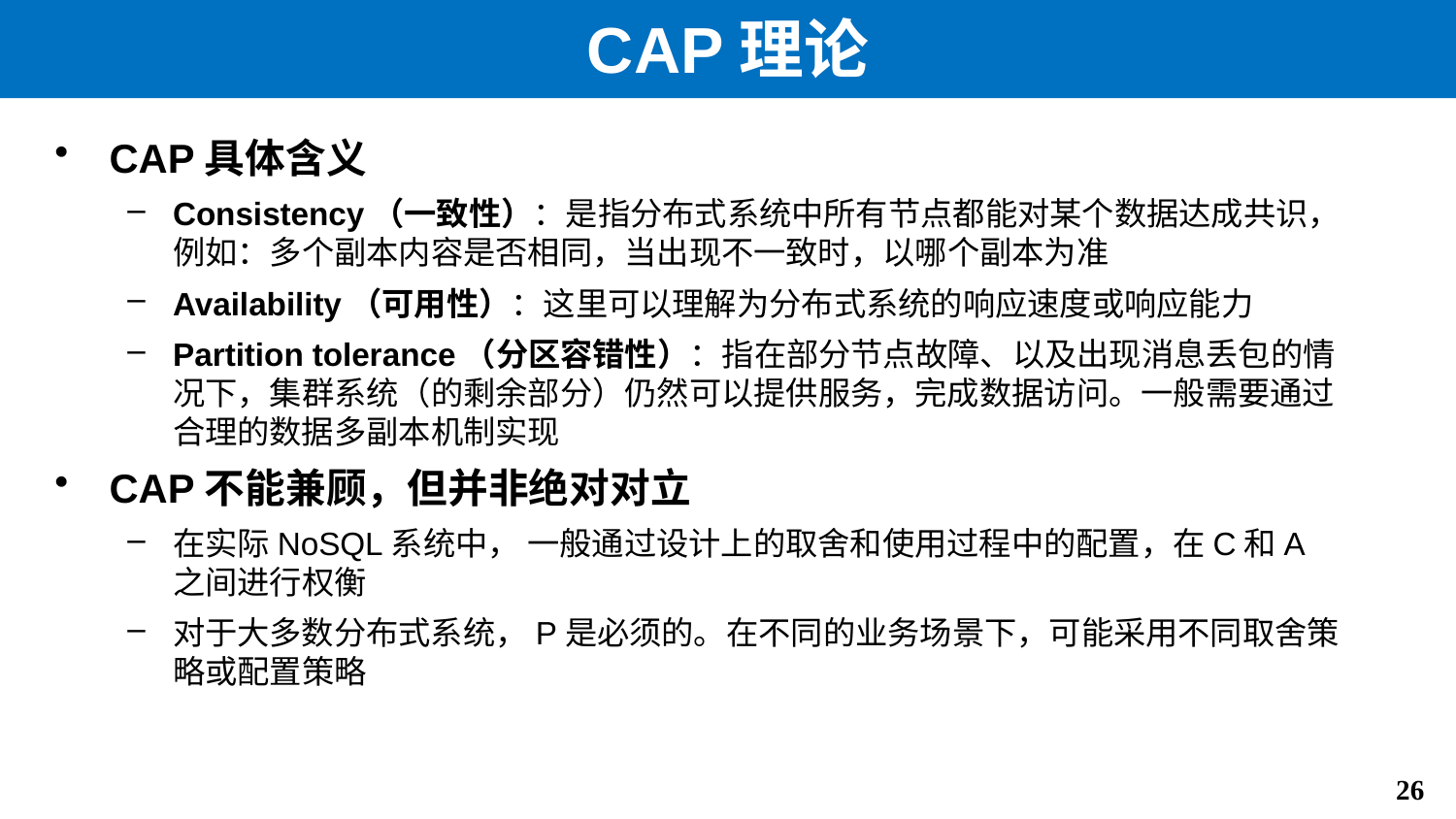

# CAP理论
CAP具体含义
Consistency（一致性）：是指分布式系统中所有节点都能对某个数据达成共识，例如：多个副本内容是否相同，当出现不一致时，以哪个副本为准
Availability（可用性）：这里可以理解为分布式系统的响应速度或响应能力
Partition tolerance（分区容错性）：指在部分节点故障、以及出现消息丢包的情况下，集群系统（的剩余部分）仍然可以提供服务，完成数据访问。一般需要通过合理的数据多副本机制实现
CAP不能兼顾，但并非绝对对立
在实际NoSQL系统中， 一般通过设计上的取舍和使用过程中的配置，在C和A之间进行权衡
对于大多数分布式系统，P是必须的。在不同的业务场景下，可能采用不同取舍策略或配置策略